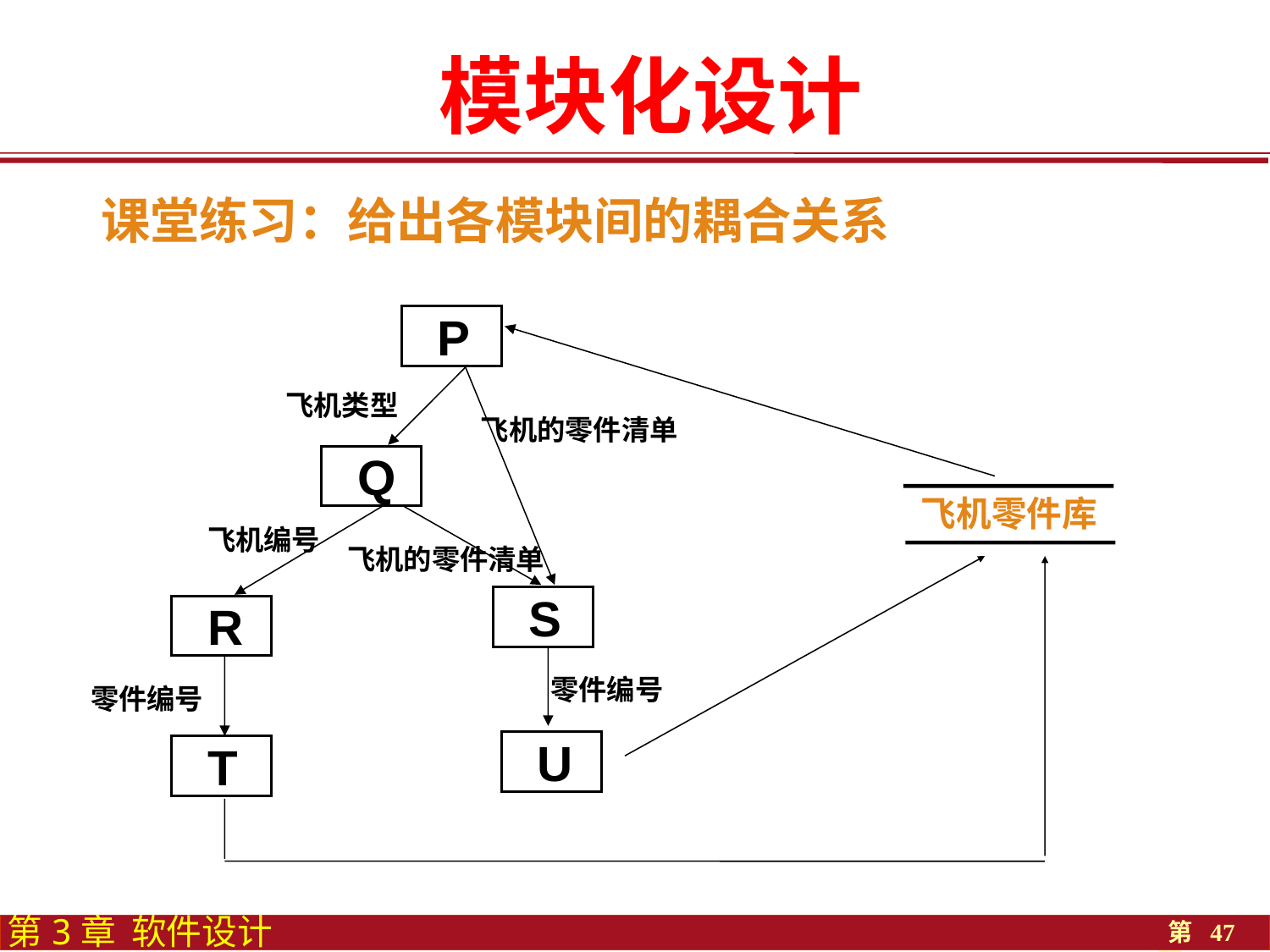

模块化设计
课堂练习：给出各模块间的耦合关系

P

飞机类型
飞机的零件清单

Q

飞机零件库

飞机编号
飞机的零件清单

S

R

零件编号
零件编号

U

T